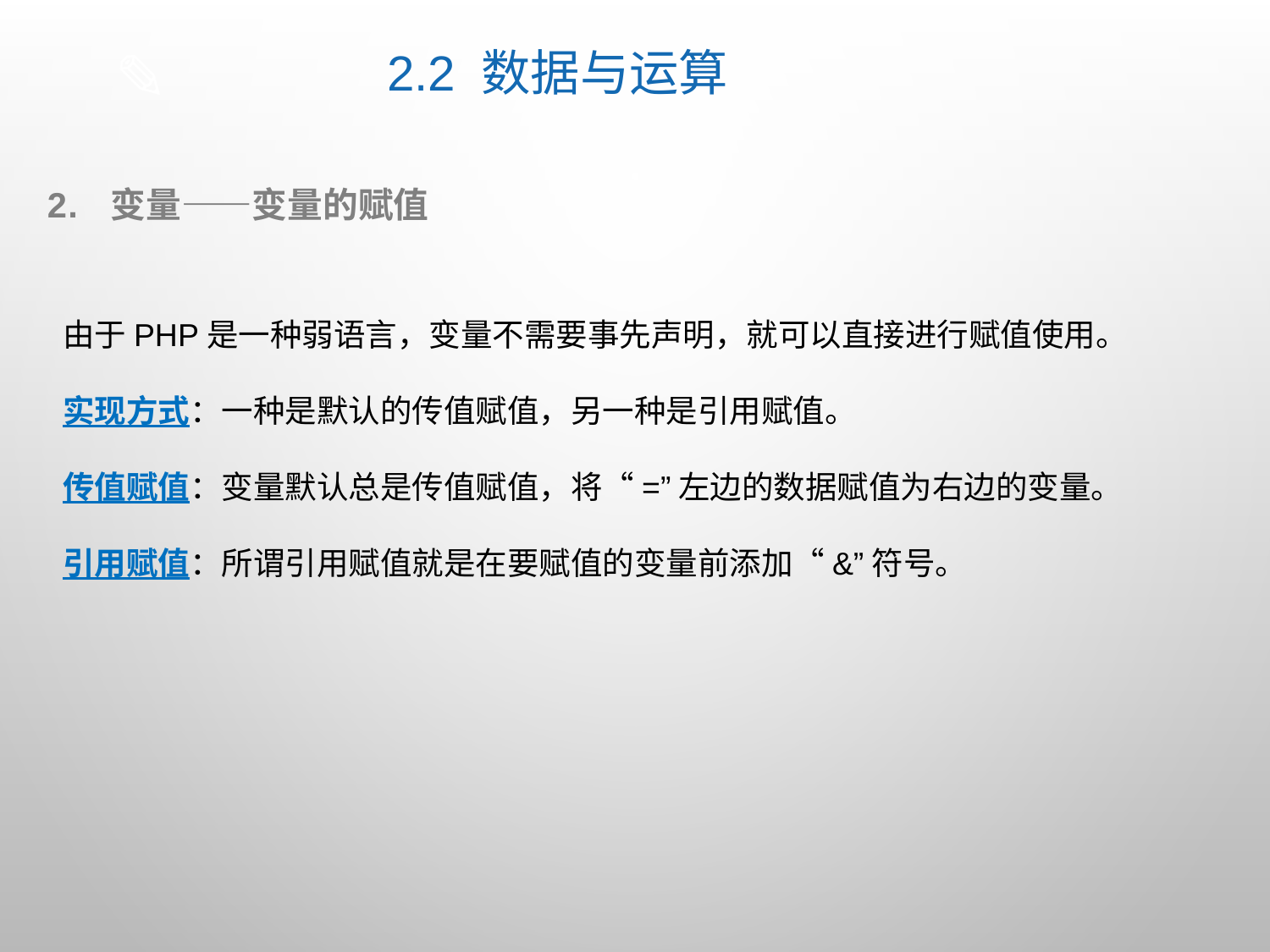

# 2.2 数据与运算
变量——变量的赋值
由于PHP是一种弱语言，变量不需要事先声明，就可以直接进行赋值使用。
实现方式：一种是默认的传值赋值，另一种是引用赋值。
传值赋值：变量默认总是传值赋值，将“=”左边的数据赋值为右边的变量。
引用赋值：所谓引用赋值就是在要赋值的变量前添加“&”符号。